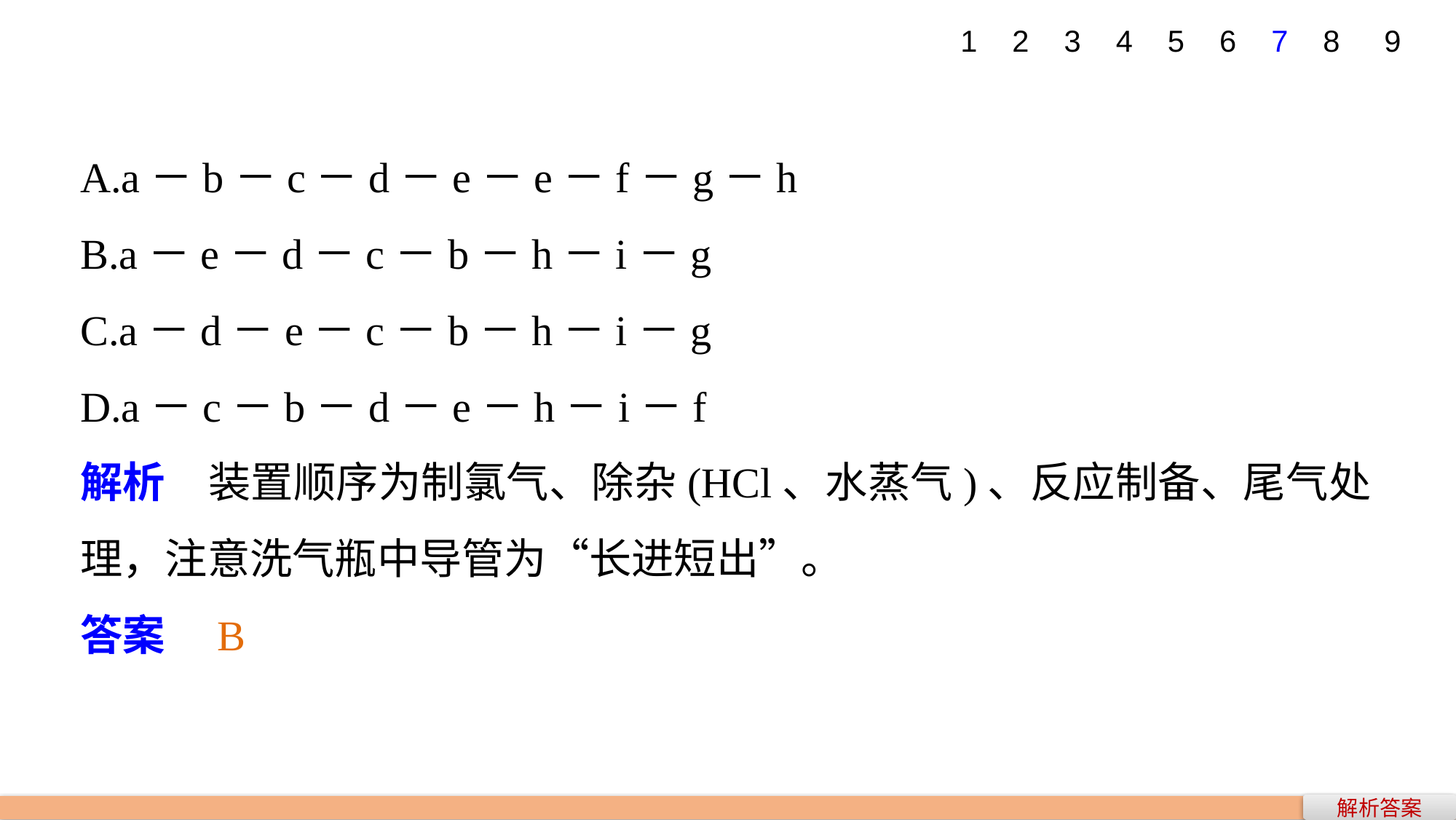

1
2
3
4
5
6
7
8
9
A.a－b－c－d－e－e－f－g－h
B.a－e－d－c－b－h－i－g
C.a－d－e－c－b－h－i－g
D.a－c－b－d－e－h－i－f
解析　装置顺序为制氯气、除杂(HCl、水蒸气)、反应制备、尾气处理，注意洗气瓶中导管为“长进短出”。
答案　B
解析答案